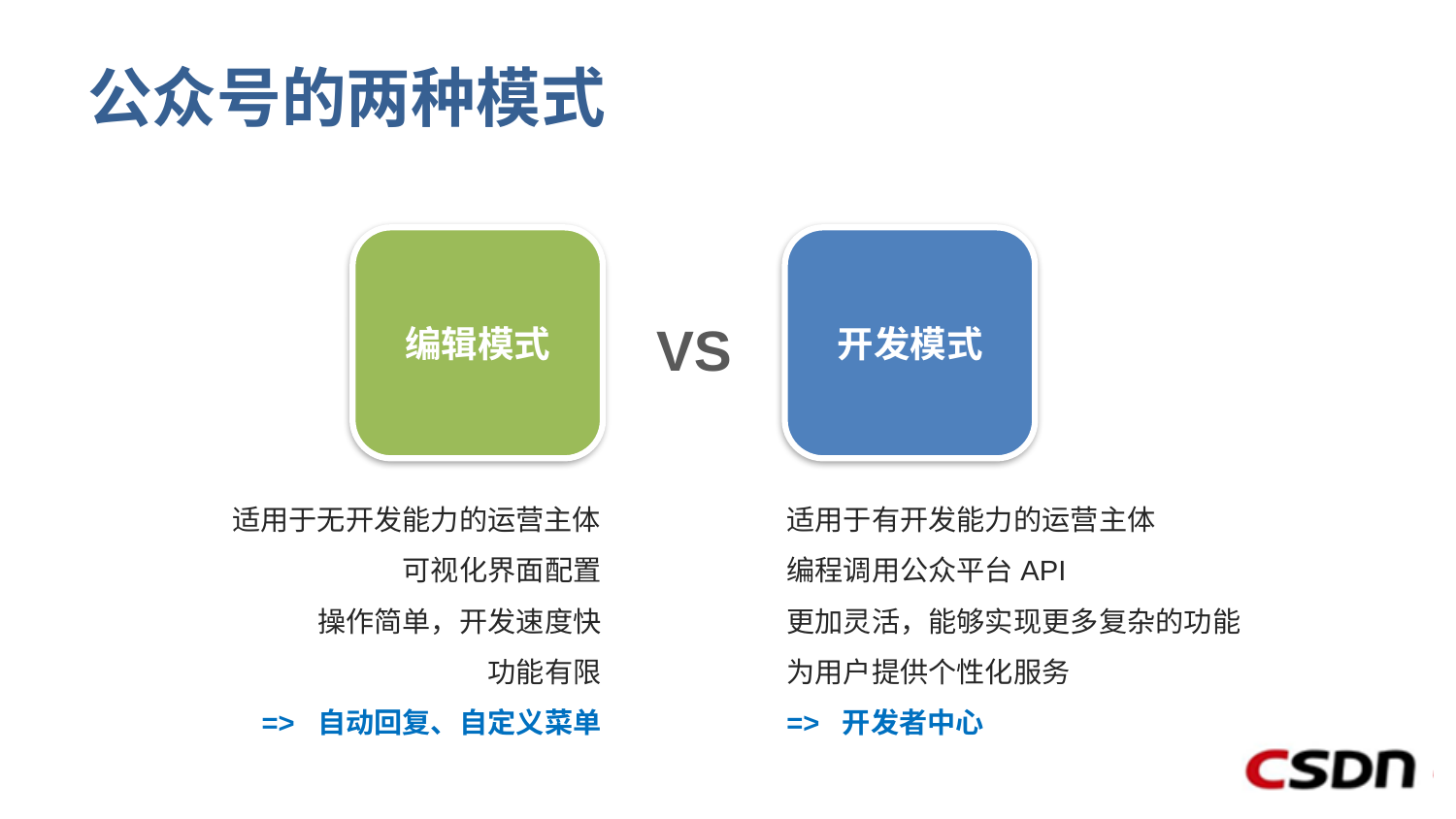

# 公众号的两种模式
编辑模式
开发模式
VS
适用于无开发能力的运营主体
可视化界面配置
操作简单，开发速度快
功能有限
=>  自动回复、自定义菜单
适用于有开发能力的运营主体
编程调用公众平台API
更加灵活，能够实现更多复杂的功能
为用户提供个性化服务
=>  开发者中心